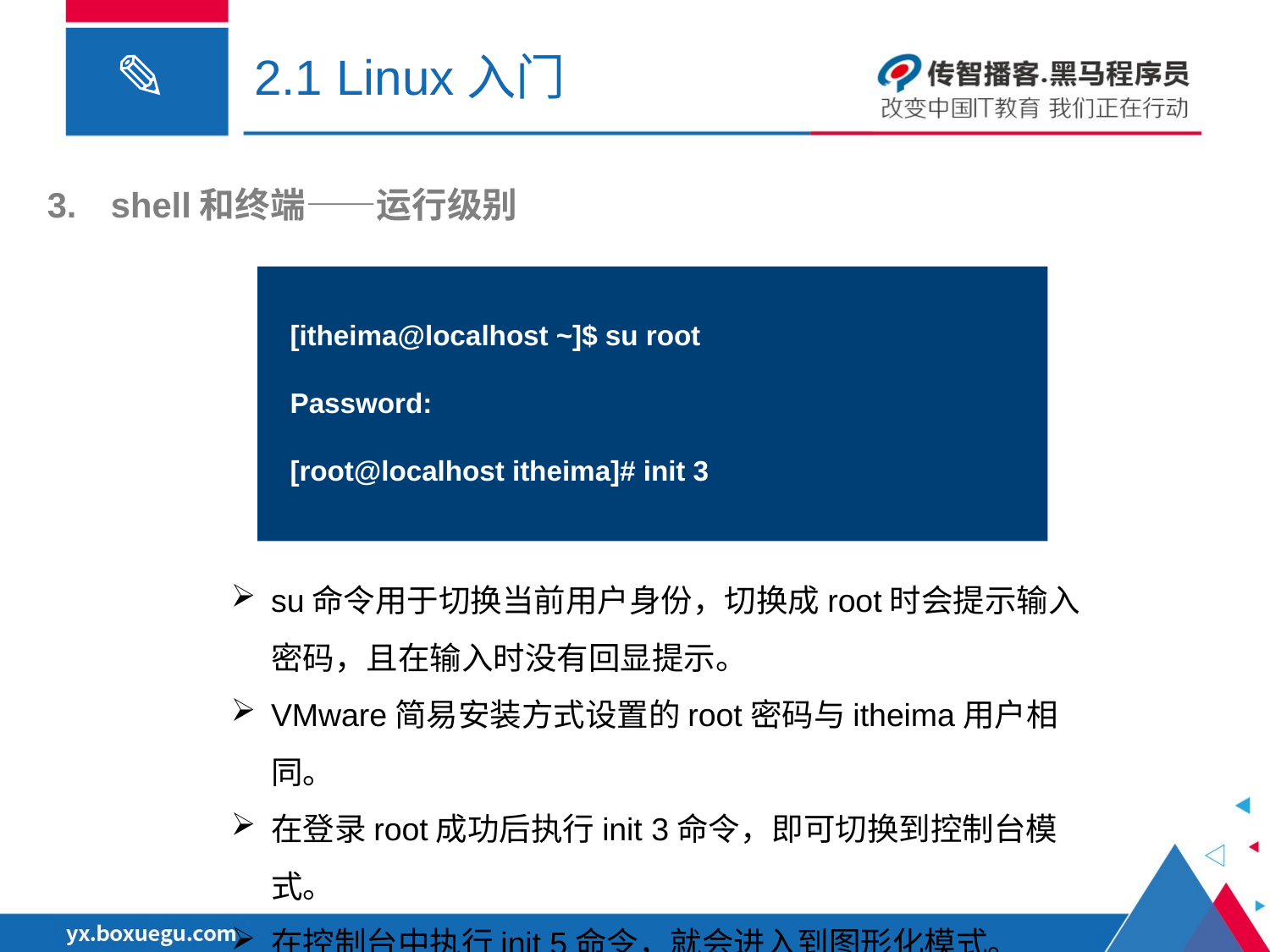

# 2.1 Linux入门
shell和终端——运行级别

[itheima@localhost ~]$ su root
Password:
[root@localhost itheima]# init 3
su命令用于切换当前用户身份，切换成root时会提示输入密码，且在输入时没有回显提示。
VMware简易安装方式设置的root密码与itheima用户相同。
在登录root成功后执行init 3命令，即可切换到控制台模式。
在控制台中执行init 5命令，就会进入到图形化模式。